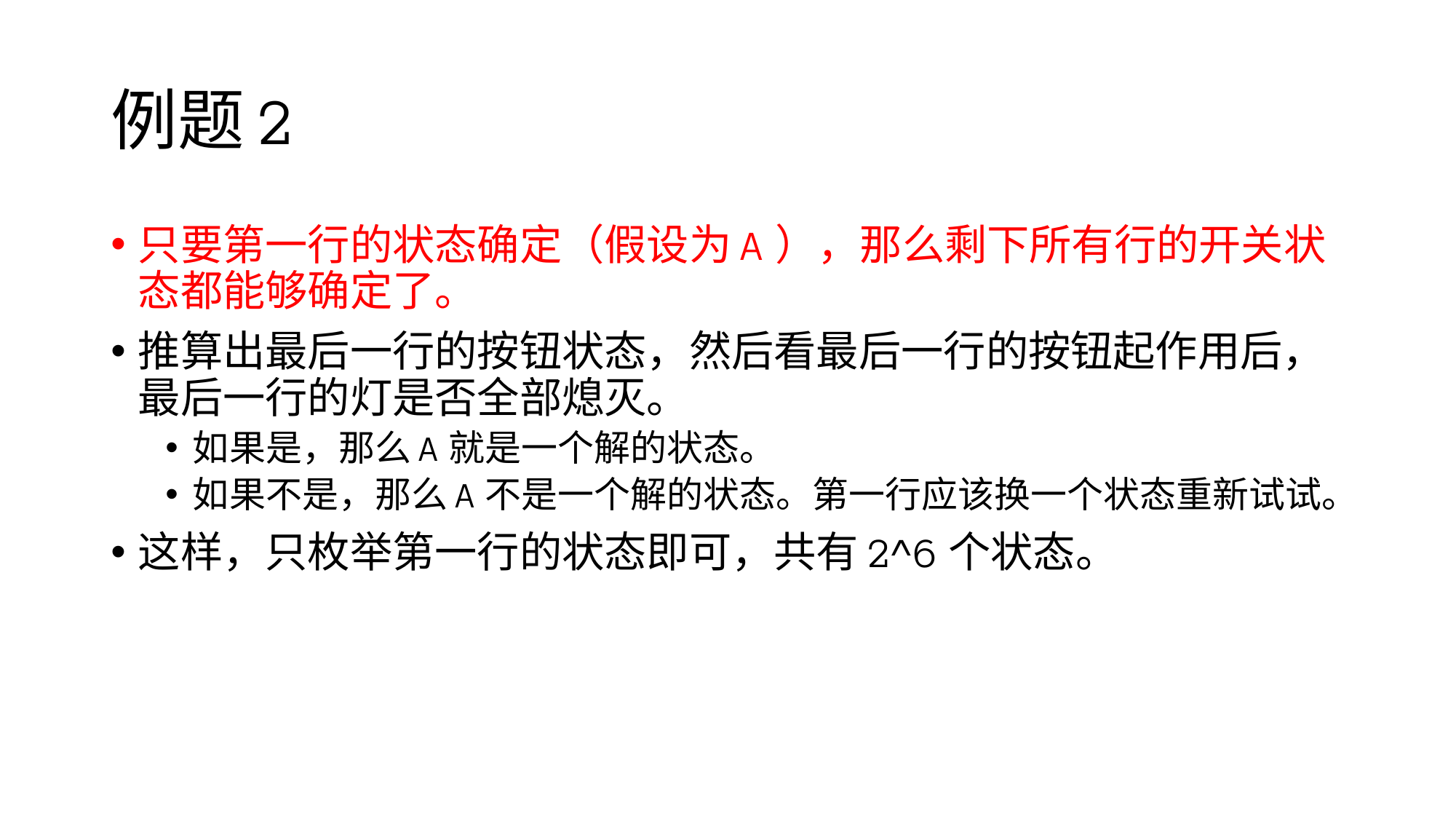

# 例题2
只要第一行的状态确定（假设为A），那么剩下所有行的开关状态都能够确定了。
推算出最后一行的按钮状态，然后看最后一行的按钮起作用后，最后一行的灯是否全部熄灭。
如果是，那么A就是一个解的状态。
如果不是，那么A不是一个解的状态。第一行应该换一个状态重新试试。
这样，只枚举第一行的状态即可，共有2^6个状态。